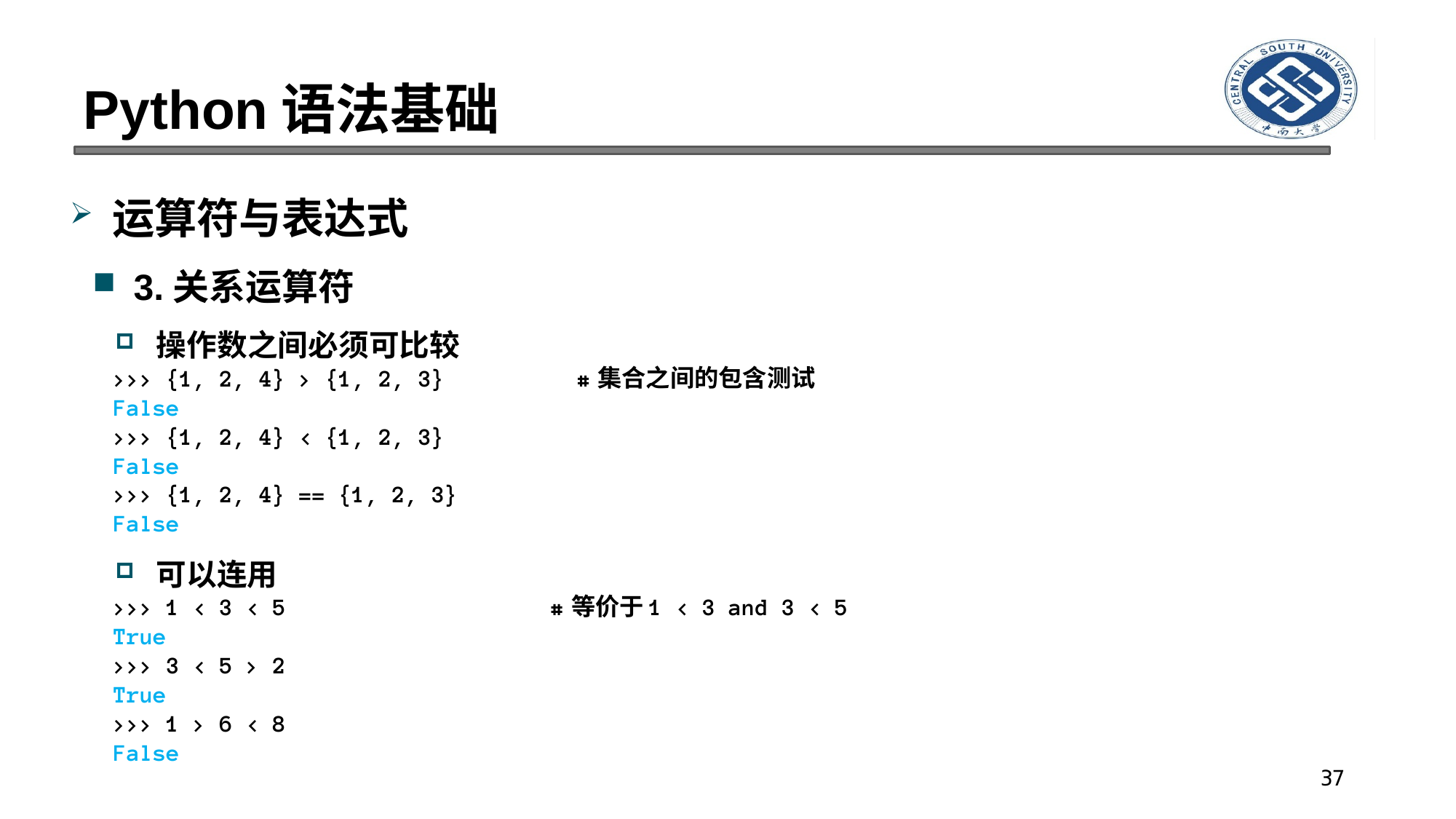

# Python语法基础
运算符与表达式
3.关系运算符
操作数之间必须可比较
>>> {1, 2, 4} > {1, 2, 3}          #集合之间的包含测试
False
>>> {1, 2, 4} < {1, 2, 3}
False
>>> {1, 2, 4} == {1, 2, 3}
False
可以连用
>>> 1 < 3 < 5                    #等价于1 < 3 and 3 < 5
True
>>> 3 < 5 > 2
True
>>> 1 > 6 < 8
False

37